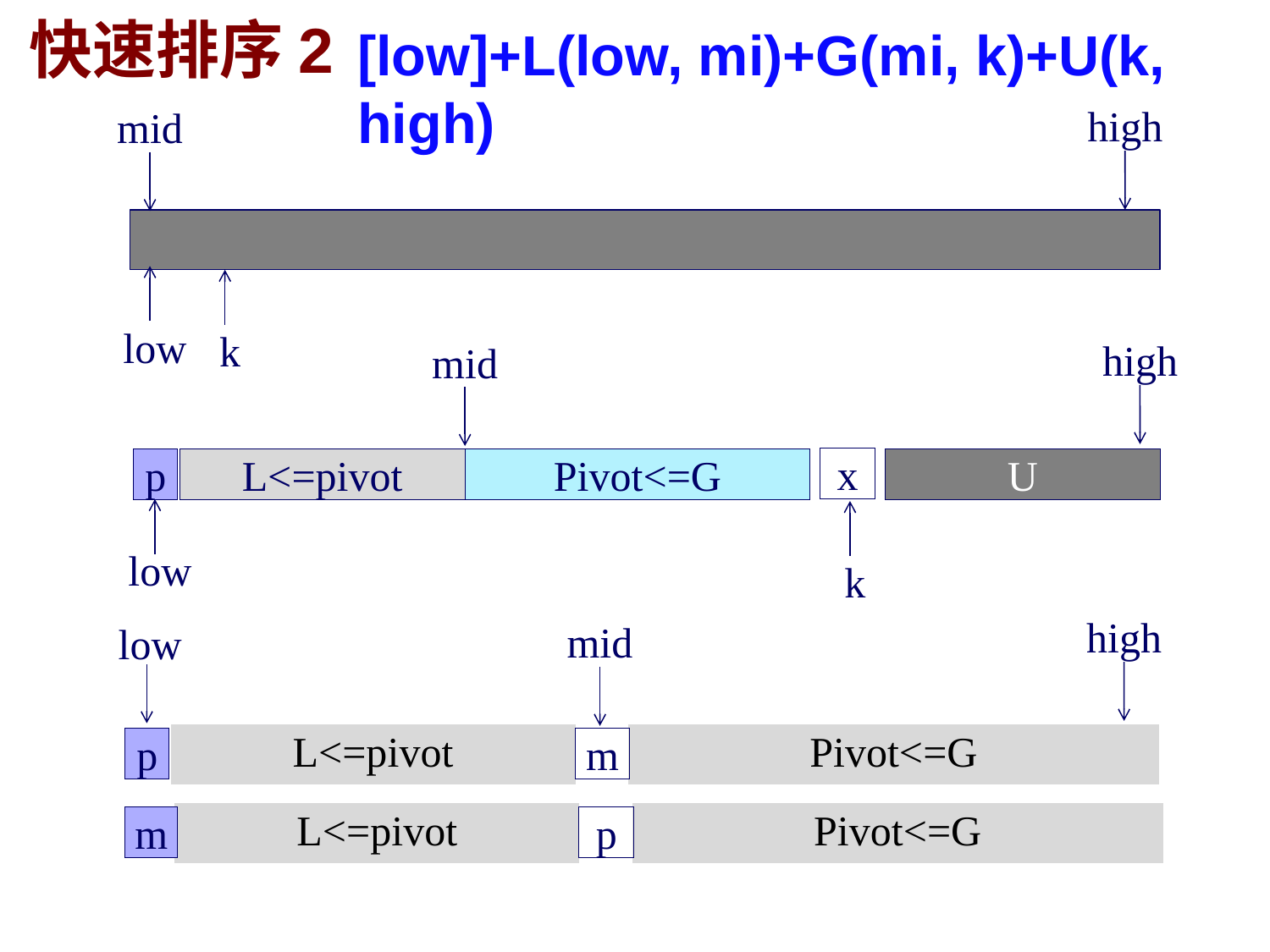

快速排序2
[low]+L(low, mi)+G(mi, k)+U(k, high)
high
mid

low
k
high
mid
x
p
L<=pivot
Pivot<=G
U
low
k
high
mid
low
| L<=pivot |  | Pivot<=G |
| --- | --- | --- |
p
m
| L<=pivot |  | Pivot<=G |
| --- | --- | --- |
m
p